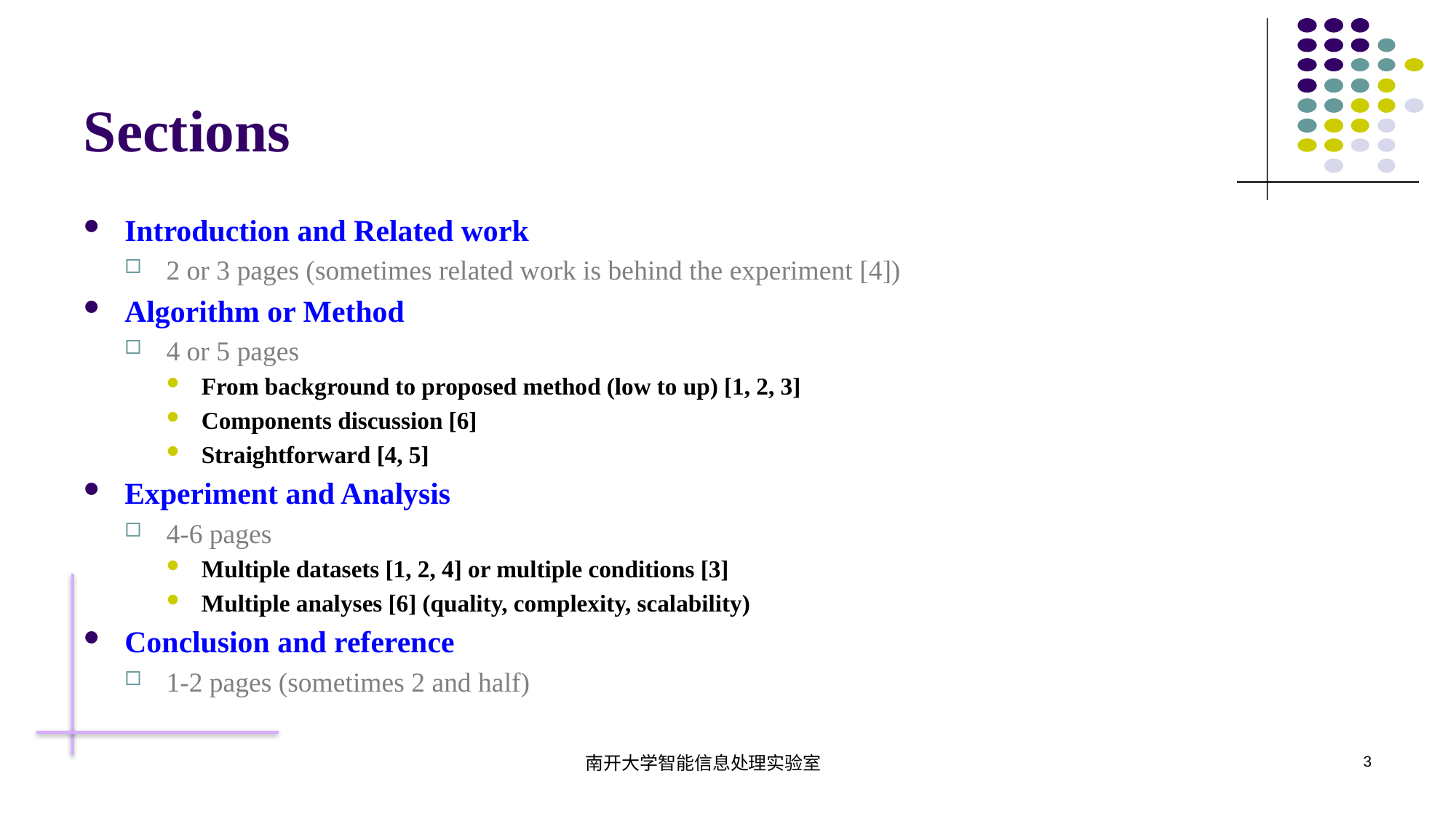

# Sections
Introduction and Related work
2 or 3 pages (sometimes related work is behind the experiment [4])
Algorithm or Method
4 or 5 pages
From background to proposed method (low to up) [1, 2, 3]
Components discussion [6]
Straightforward [4, 5]
Experiment and Analysis
4-6 pages
Multiple datasets [1, 2, 4] or multiple conditions [3]
Multiple analyses [6] (quality, complexity, scalability)
Conclusion and reference
1-2 pages (sometimes 2 and half)
南开大学智能信息处理实验室
3